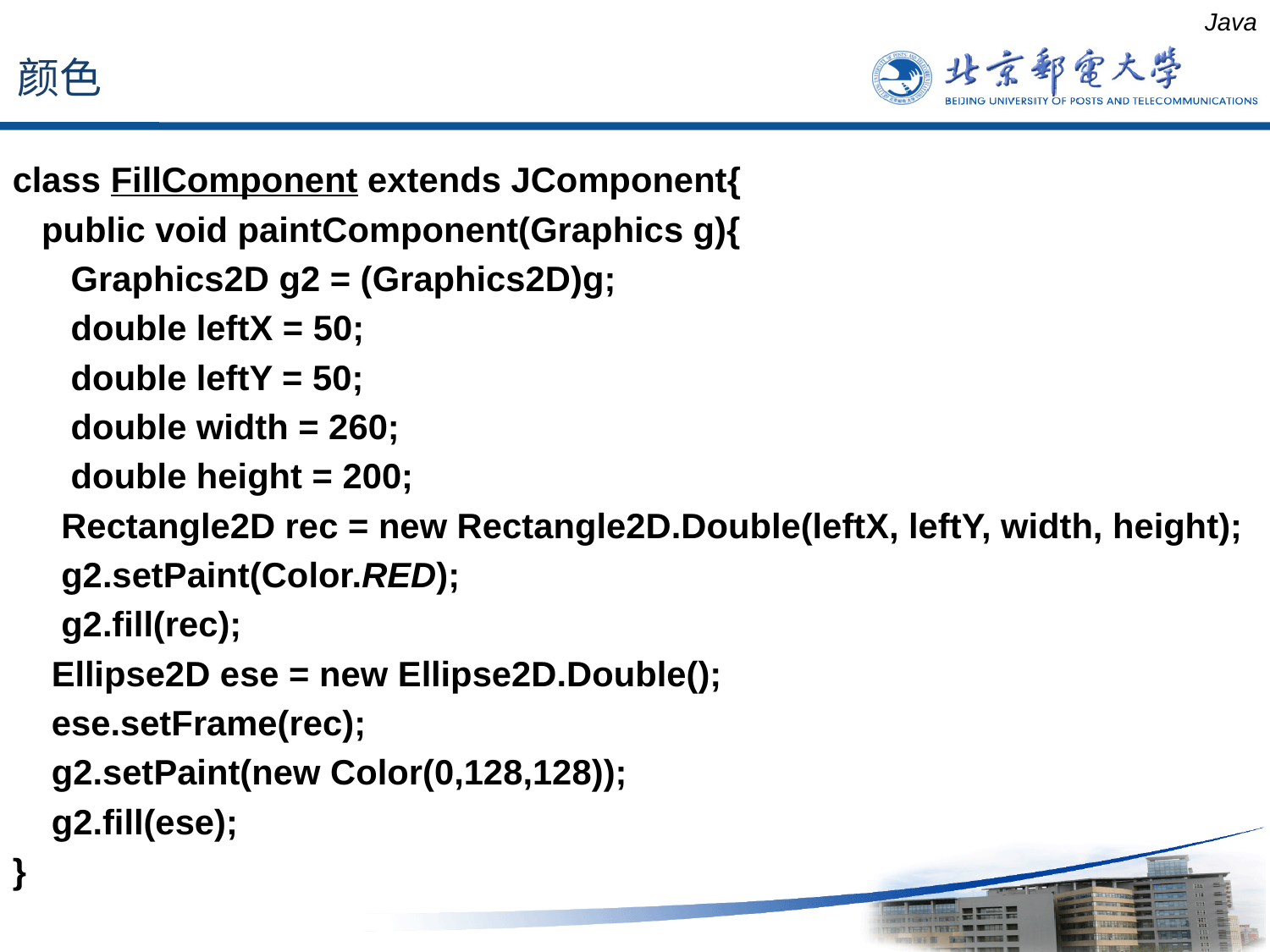

颜色
Java
class FillComponent extends JComponent{
   public void paintComponent(Graphics g){
      Graphics2D g2 = (Graphics2D)g;
      double leftX = 50;
      double leftY = 50;
      double width = 260;
      double height = 200;
     Rectangle2D rec = new Rectangle2D.Double(leftX, leftY, width, height);
     g2.setPaint(Color.RED);
     g2.fill(rec);
    Ellipse2D ese = new Ellipse2D.Double();
    ese.setFrame(rec);
    g2.setPaint(new Color(0,128,128));
    g2.fill(ese);
}